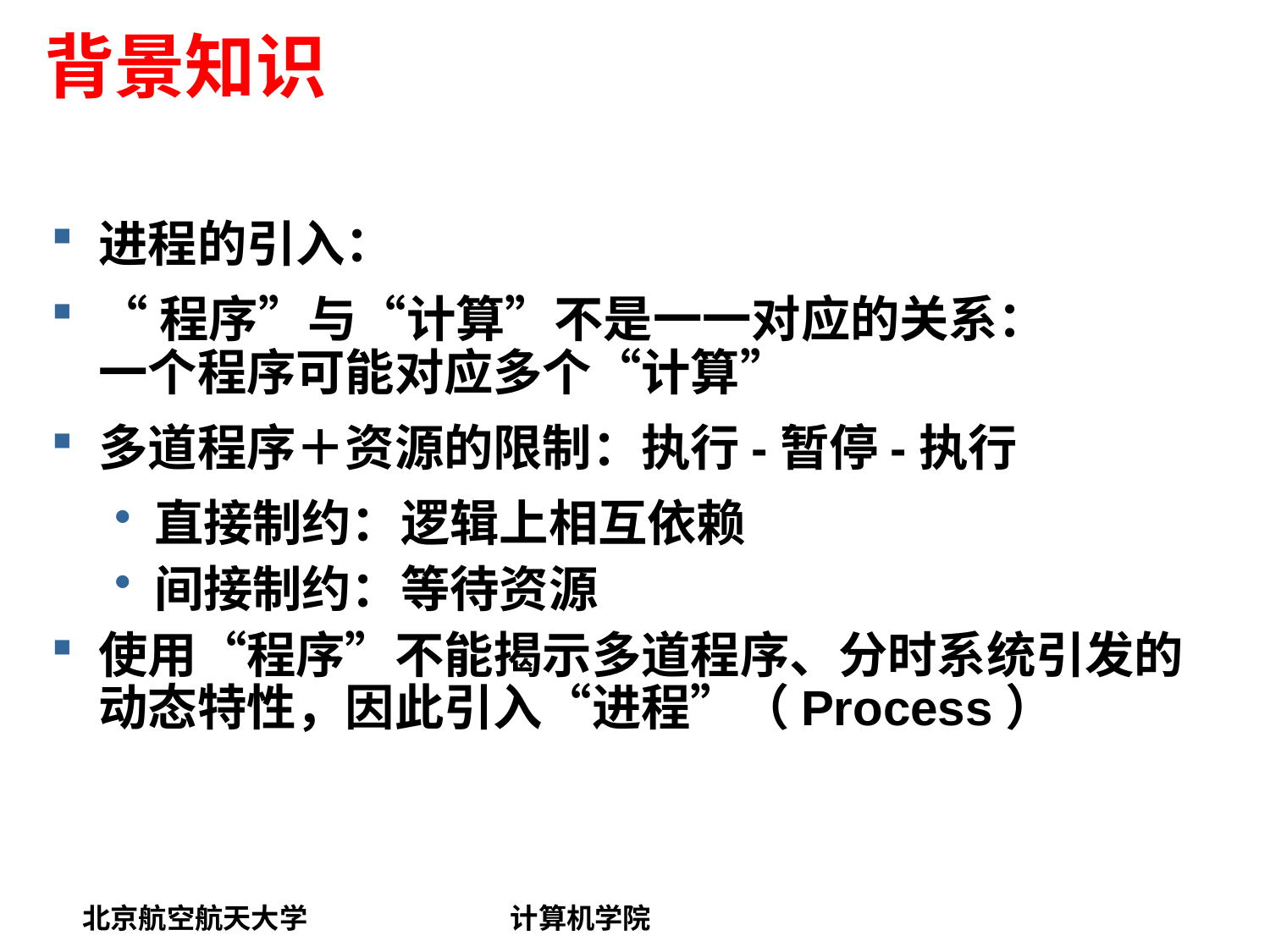

# 背景知识

进程的引入：
“程序”与“计算”不是一一对应的关系：
一个程序可能对应多个“计算”
多道程序＋资源的限制：执行-暂停-执行
直接制约：逻辑上相互依赖
间接制约：等待资源
使用“程序”不能揭示多道程序、分时系统引发的动态特性，因此引入“进程”（Process）